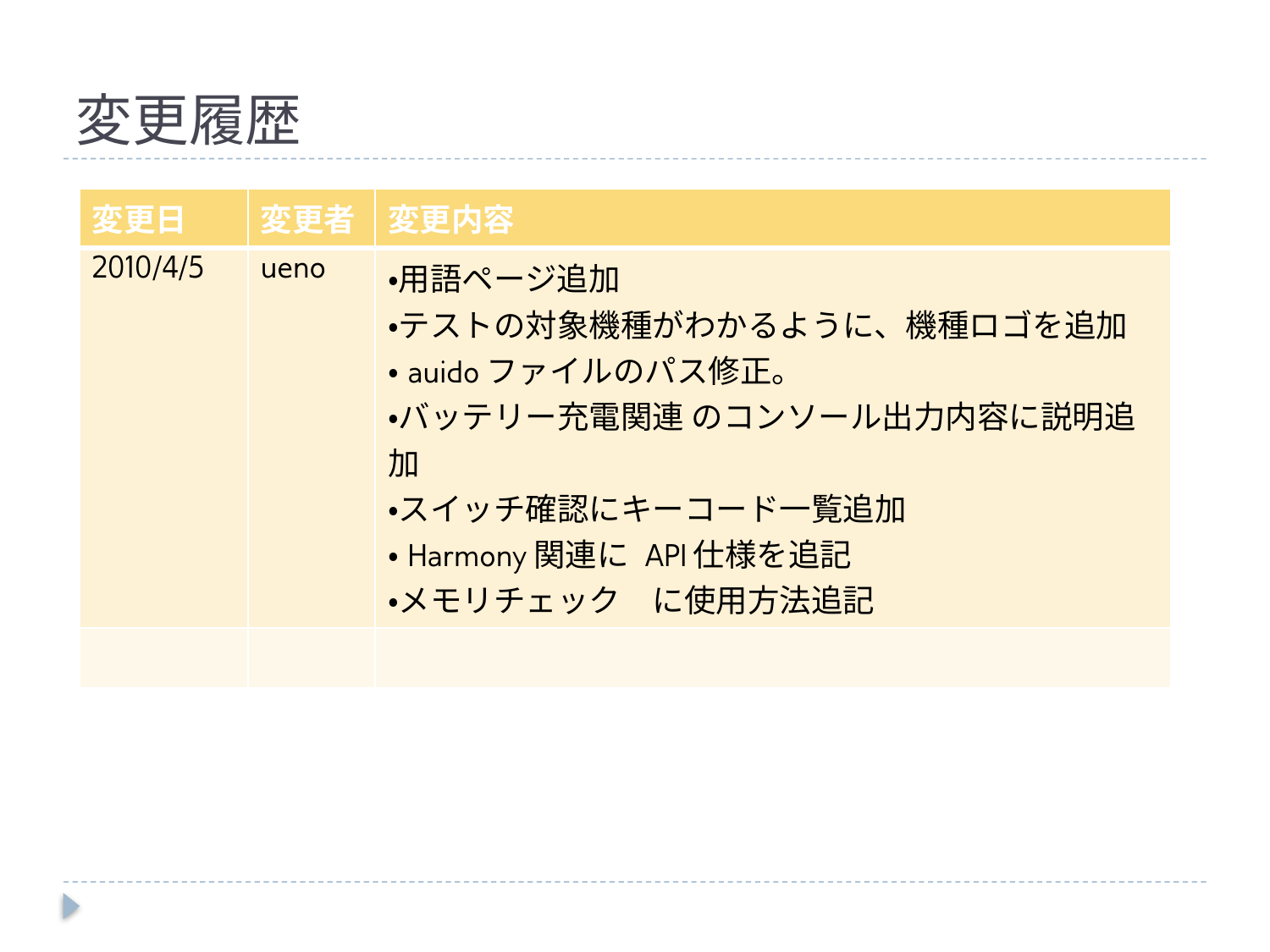

# 変更履歴
| 変更日 | 変更者 | 変更内容 |
| --- | --- | --- |
| 2010/4/5 | ueno | ・用語ページ追加 ・テストの対象機種がわかるように、機種ロゴを追加 ・auidoファイルのパス修正。 ・バッテリー充電関連 のコンソール出力内容に説明追加 ・スイッチ確認にキーコード一覧追加 ・Harmony関連に API仕様を追記 ・メモリチェック　に使用方法追記 |
|  |  |  |